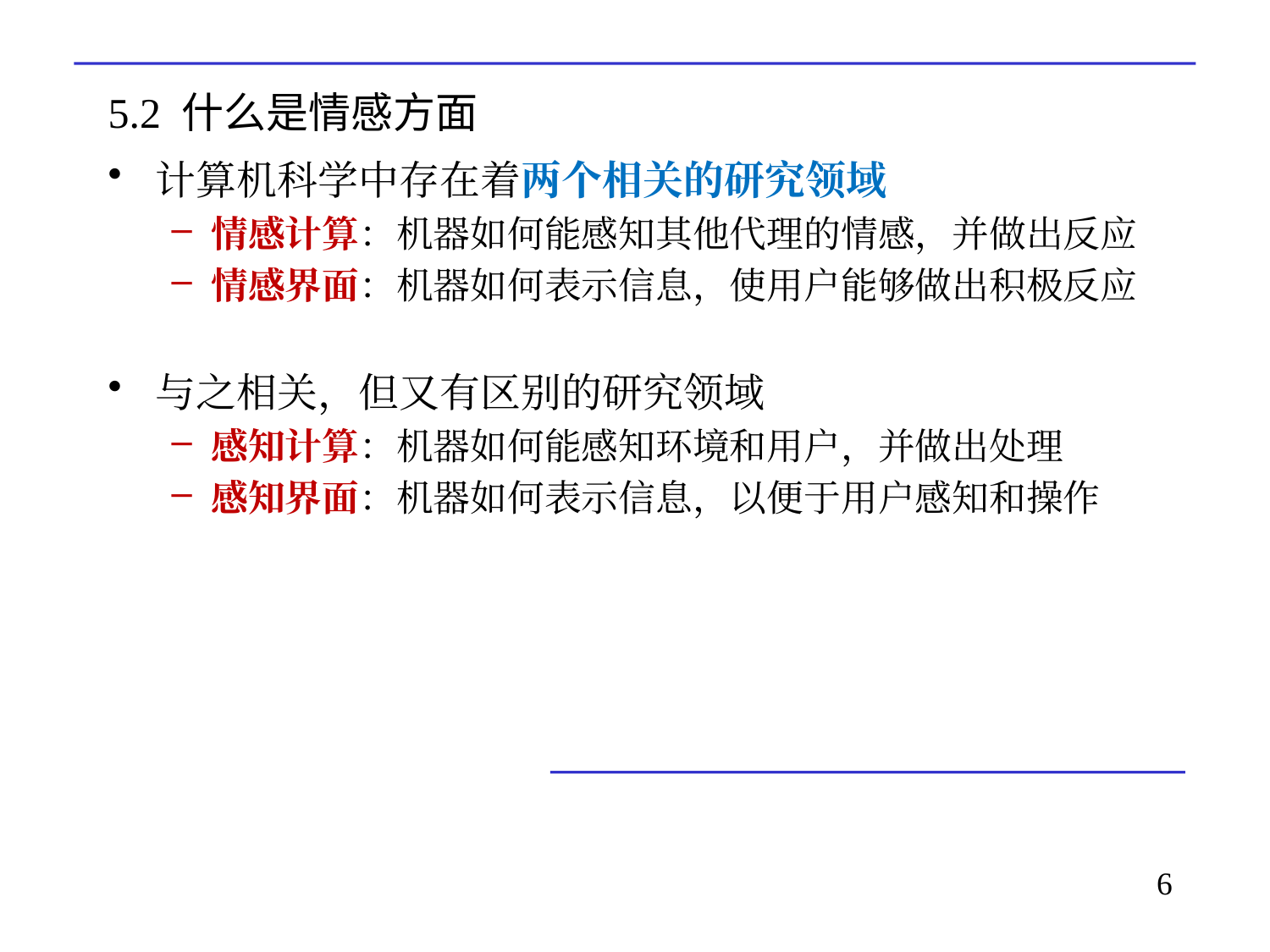

# 5.2 什么是情感方面
计算机科学中存在着两个相关的研究领域
情感计算：机器如何能感知其他代理的情感，并做出反应
情感界面：机器如何表示信息，使用户能够做出积极反应

与之相关，但又有区别的研究领域
感知计算：机器如何能感知环境和用户，并做出处理
感知界面：机器如何表示信息，以便于用户感知和操作
6